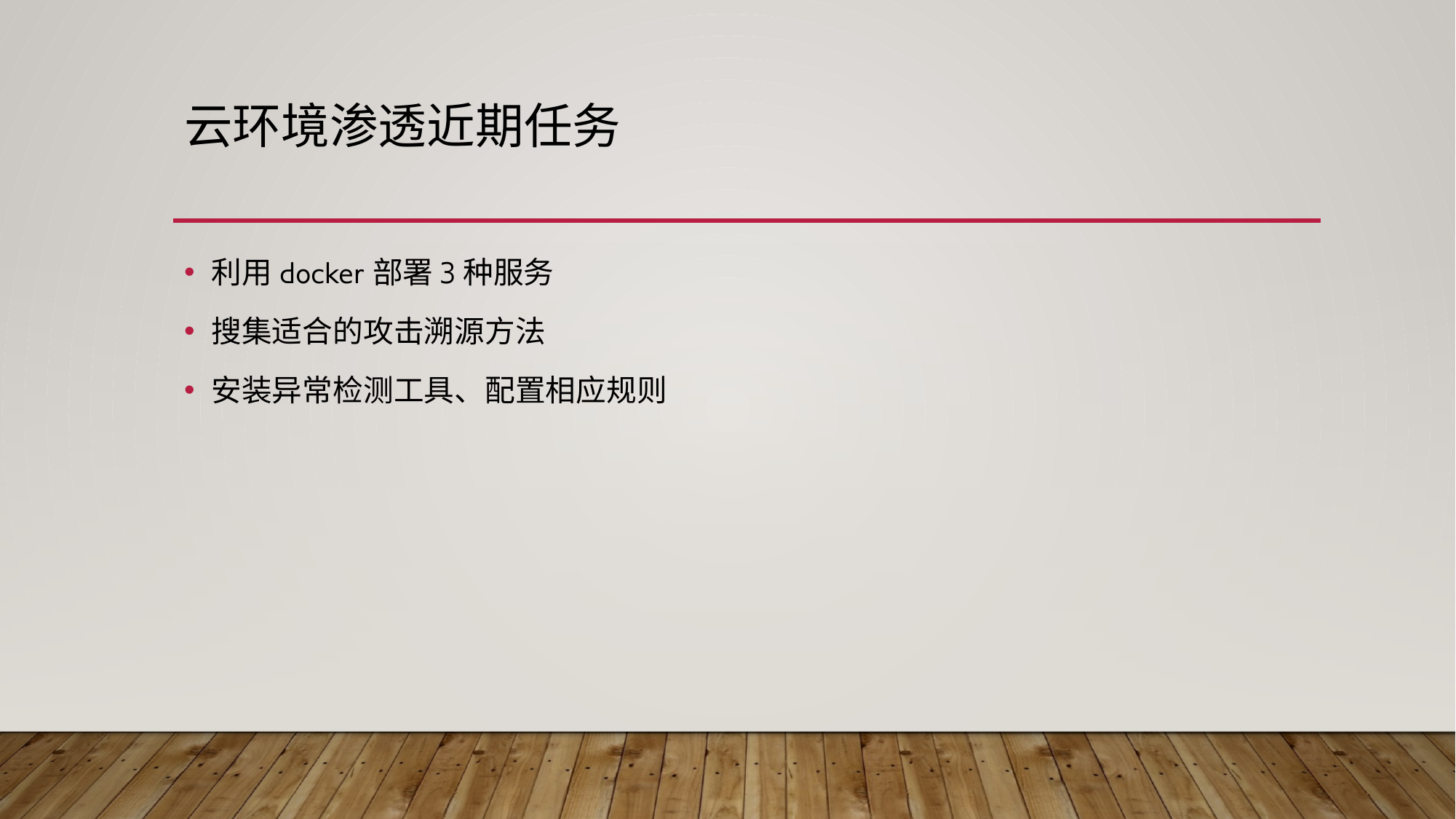

# 云环境渗透近期任务
利用docker部署3种服务
搜集适合的攻击溯源方法
安装异常检测工具、配置相应规则